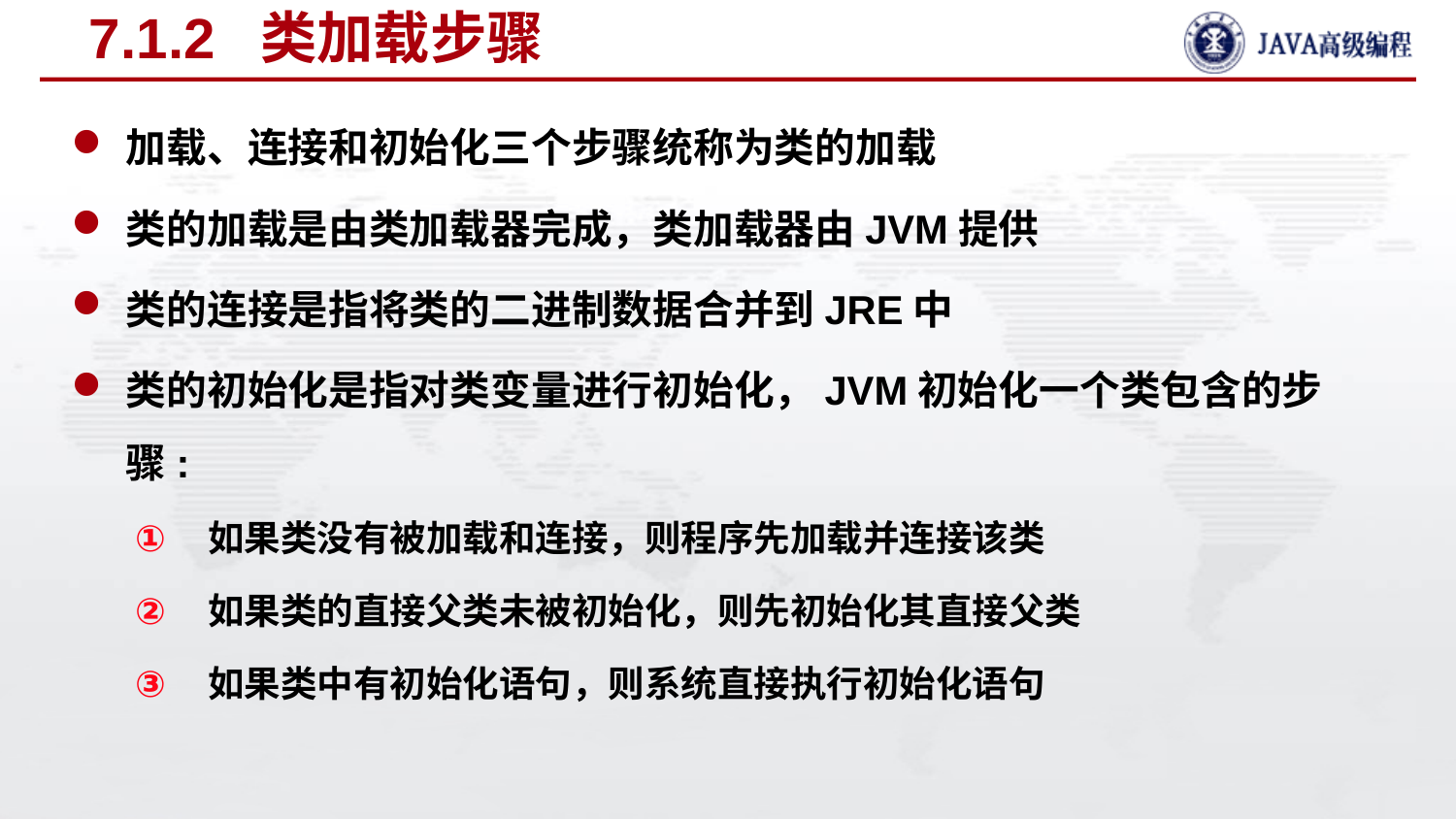

# 7.1.2  类加载步骤
加载、连接和初始化三个步骤统称为类的加载
类的加载是由类加载器完成，类加载器由JVM提供
类的连接是指将类的二进制数据合并到JRE中
类的初始化是指对类变量进行初始化，JVM初始化一个类包含的步骤:
如果类没有被加载和连接，则程序先加载并连接该类
如果类的直接父类未被初始化，则先初始化其直接父类
如果类中有初始化语句，则系统直接执行初始化语句